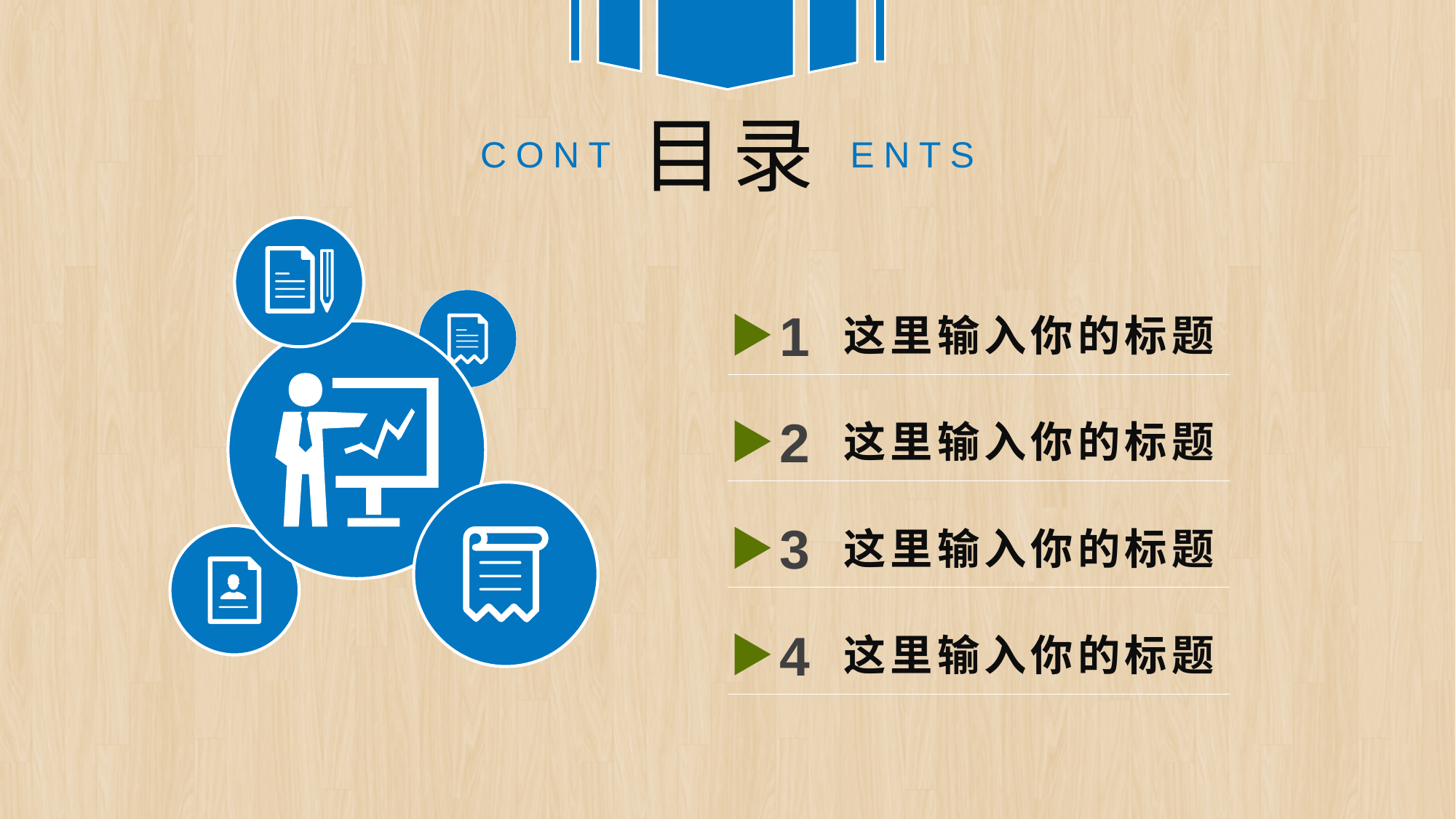

目录
CONT            ENTS

1
这里输入你的标题

2
这里输入你的标题

3
这里输入你的标题

4
这里输入你的标题